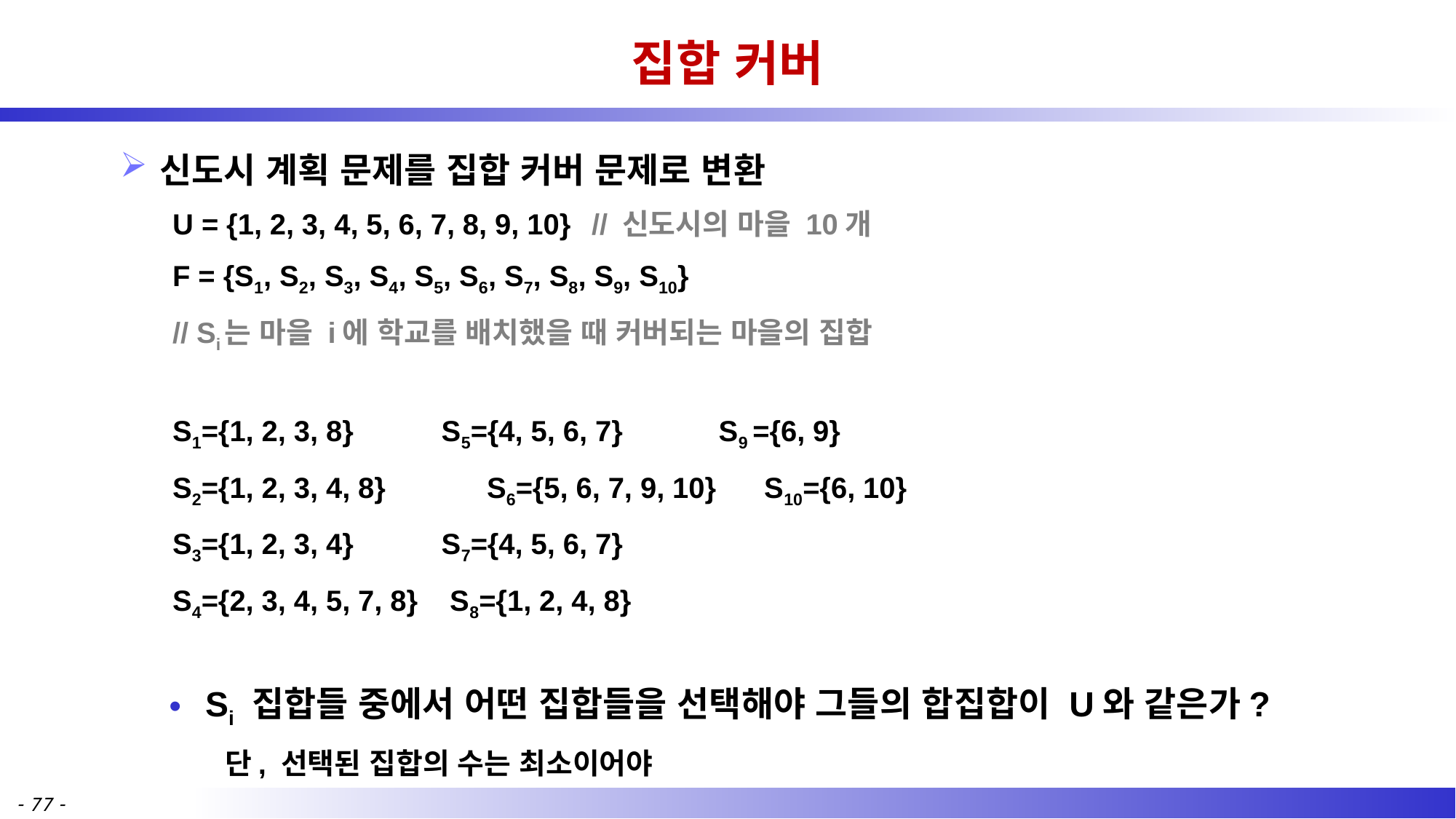

# 집합 커버
신도시 계획 문제를 집합 커버 문제로 변환
U = {1, 2, 3, 4, 5, 6, 7, 8, 9, 10}	// 신도시의 마을 10개
F = {S1, S2, S3, S4, S5, S6, S7, S8, S9, S10}
// Si는 마을 i에 학교를 배치했을 때 커버되는 마을의 집합

S1={1, 2, 3, 8}           S5={4, 5, 6, 7}            S9 ={6, 9}
S2={1, 2, 3, 4, 8} 	S6={5, 6, 7, 9, 10}      S10={6, 10}
S3={1, 2, 3, 4}           S7={4, 5, 6, 7}
S4={2, 3, 4, 5, 7, 8}    S8={1, 2, 4, 8}

Si 집합들 중에서 어떤 집합들을 선택해야 그들의 합집합이 U와 같은가?
단, 선택된 집합의 수는 최소이어야
- 77 -